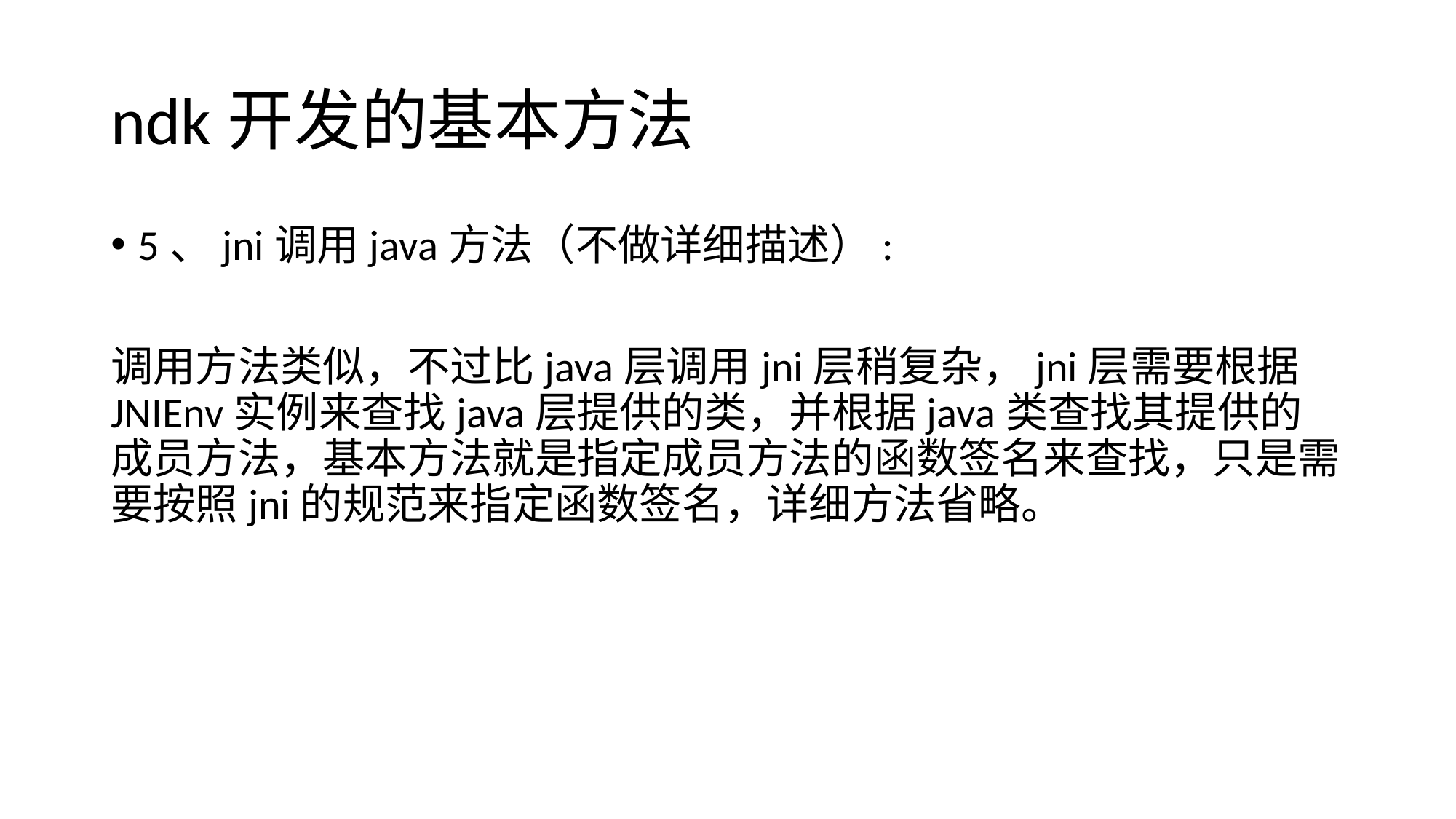

# ndk开发的基本方法
5、jni调用java方法（不做详细描述）:

调用方法类似，不过比java层调用jni层稍复杂，jni层需要根据JNIEnv实例来查找java层提供的类，并根据java类查找其提供的成员方法，基本方法就是指定成员方法的函数签名来查找，只是需要按照jni的规范来指定函数签名，详细方法省略。